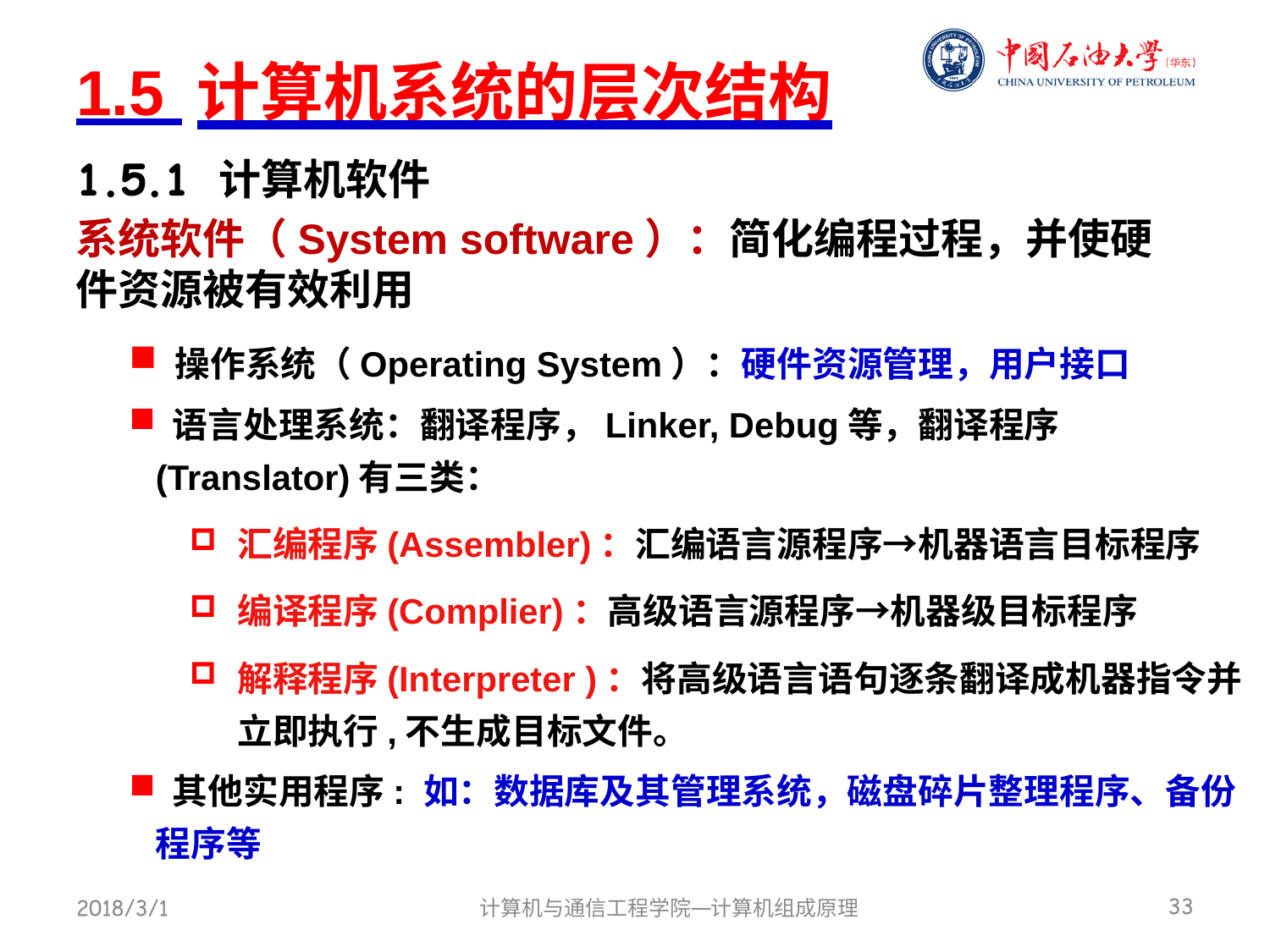

# 1.5 计算机系统的层次结构
1.5.1 计算机软件

 操作系统（Operating System）：硬件资源管理，用户接口
 语言处理系统：翻译程序，Linker, Debug等，翻译程序(Translator)有三类：
汇编程序(Assembler)：汇编语言源程序→机器语言目标程序
编译程序(Complier)：高级语言源程序→机器级目标程序
解释程序(Interpreter )：将高级语言语句逐条翻译成机器指令并立即执行,不生成目标文件。
 其他实用程序: 如：数据库及其管理系统，磁盘碎片整理程序、备份程序等

系统软件（System software）：简化编程过程，并使硬件资源被有效利用
2018/3/1
计算机与通信工程学院—计算机组成原理
33